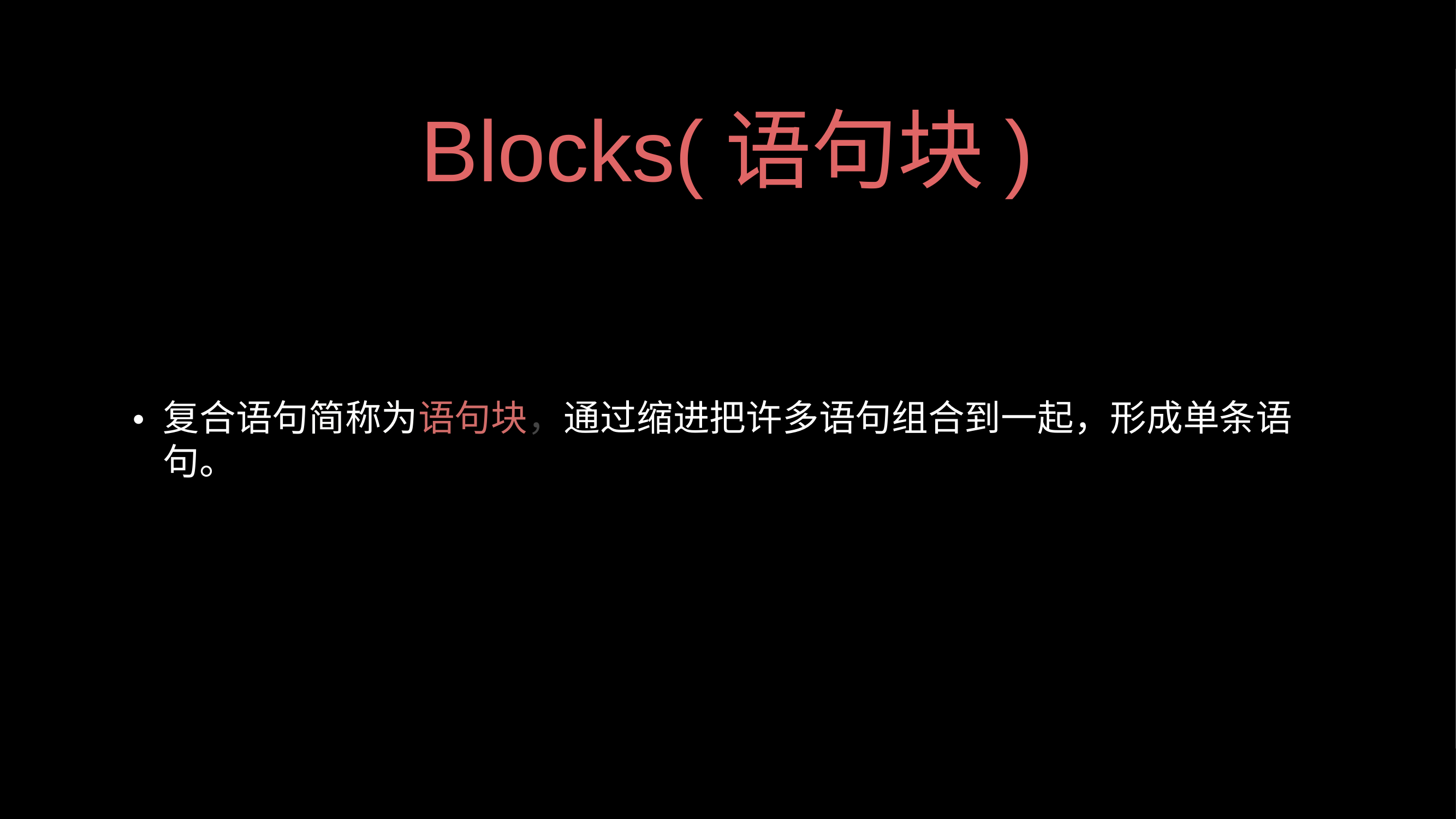

# Blocks(语句块)

复合语句简称为语句块，通过缩进把许多语句组合到一起，形成单条语句。